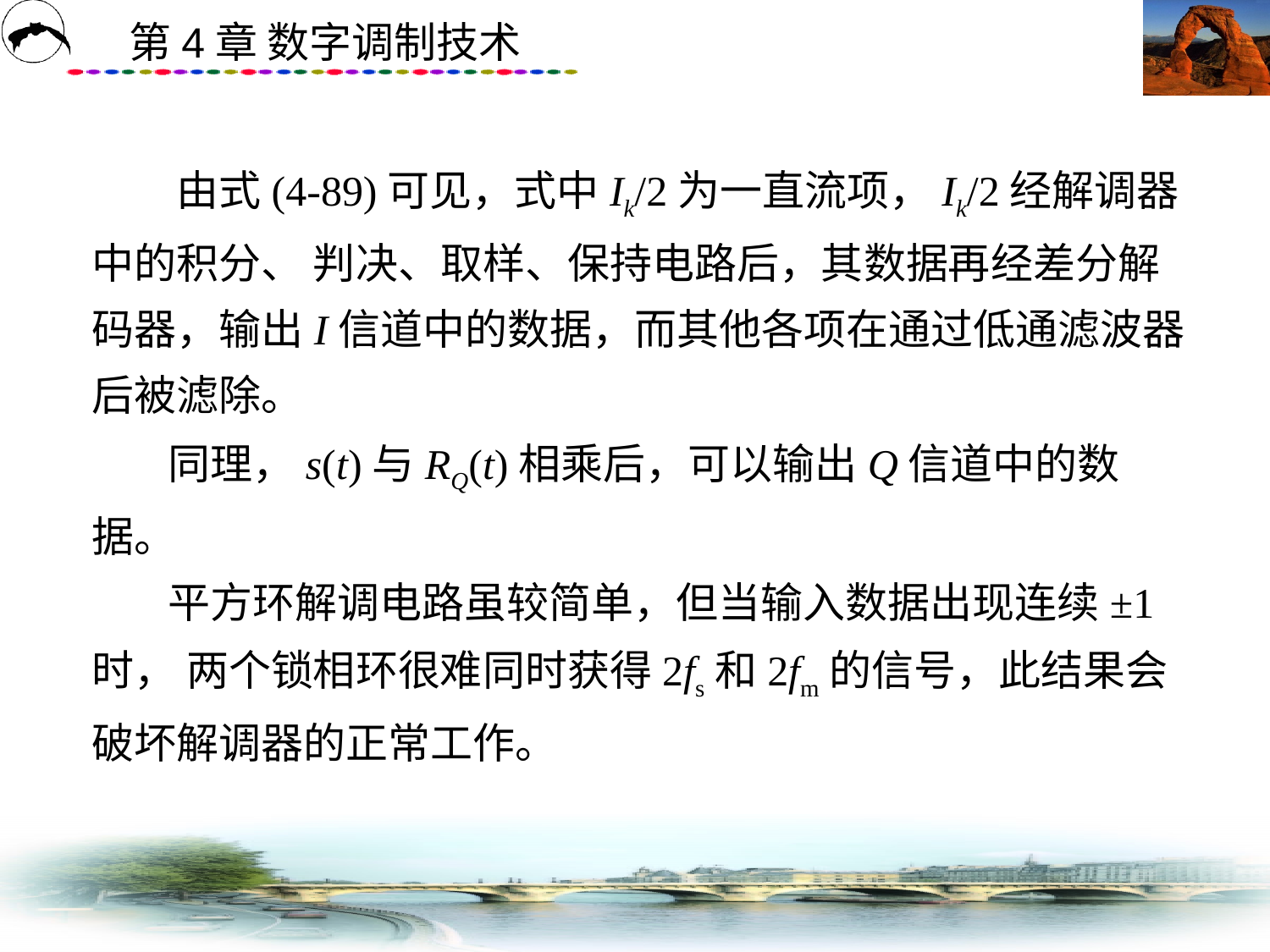

# 由式(4-89)可见，式中Ik/2为一直流项，Ik/2经解调器中的积分、 判决、取样、保持电路后，其数据再经差分解码器，输出I信道中的数据，而其他各项在通过低通滤波器后被滤除。 同理，s(t)与RQ(t)相乘后，可以输出Q信道中的数据。 平方环解调电路虽较简单，但当输入数据出现连续±1时， 两个锁相环很难同时获得2fs和2fm的信号，此结果会破坏解调器的正常工作。